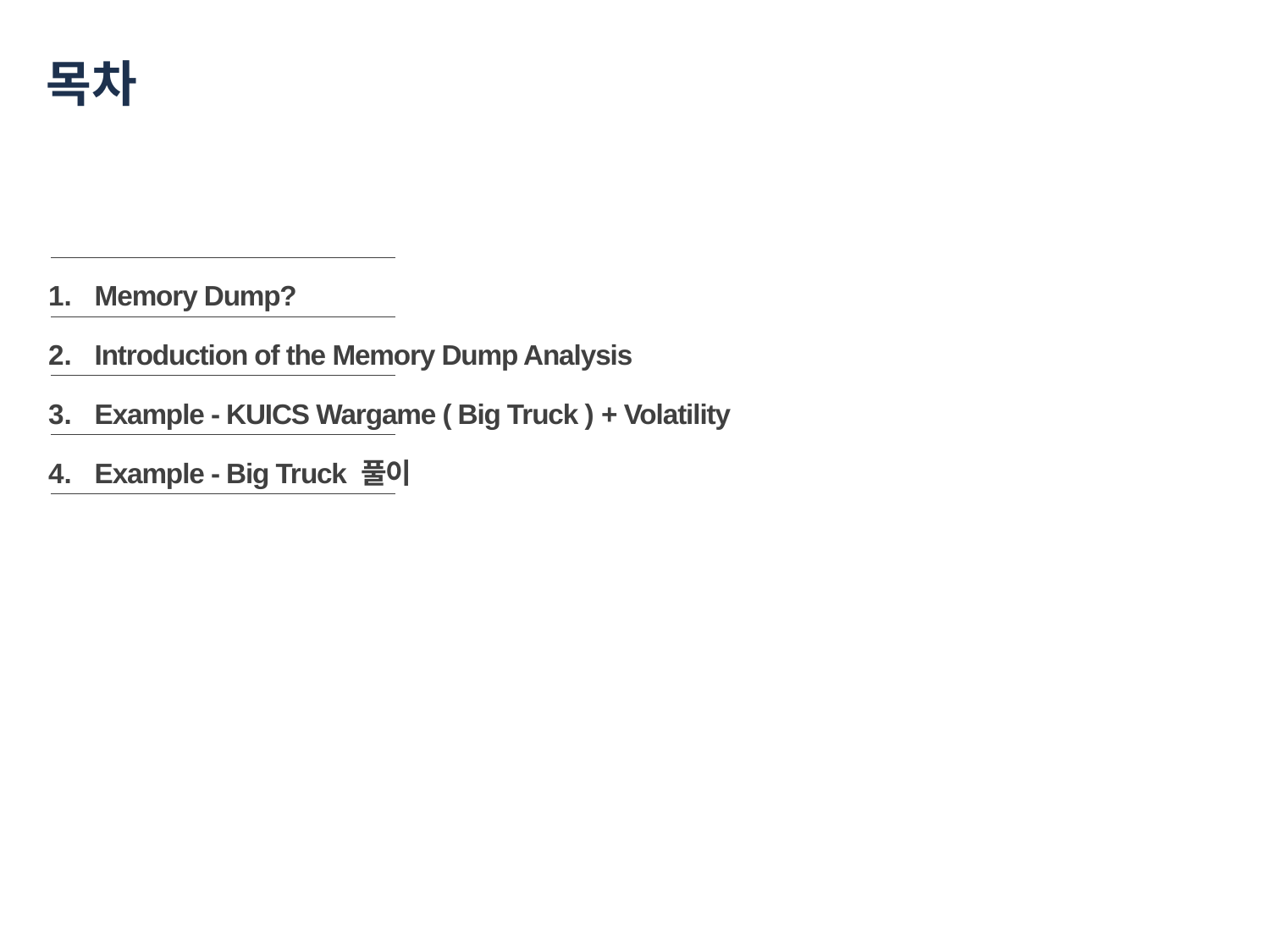

# 목차
Memory Dump?
Introduction of the Memory Dump Analysis
Example - KUICS Wargame ( Big Truck ) + Volatility
Example - Big Truck 풀이